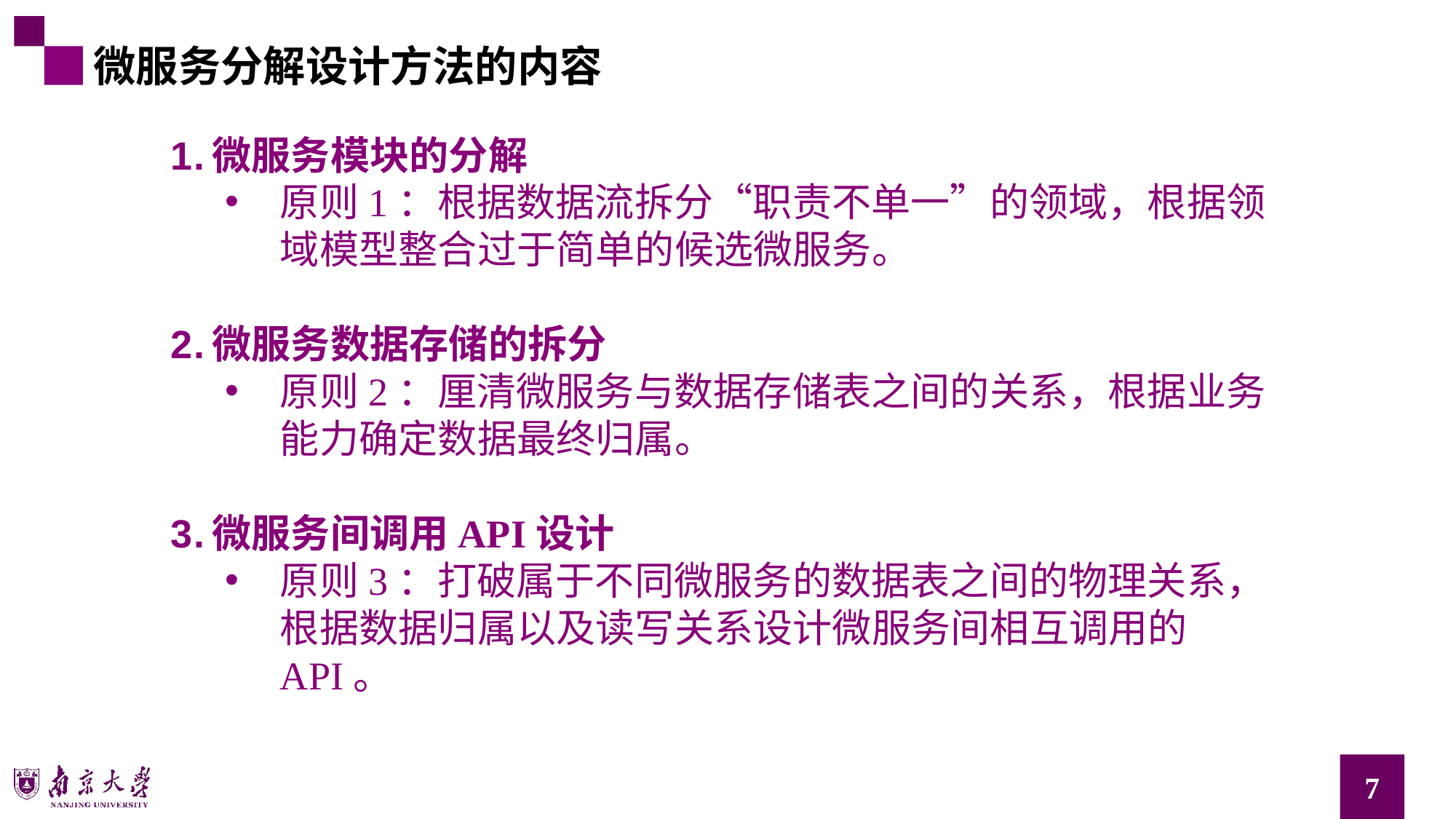

微服务分解设计方法的内容
微服务模块的分解
原则1：根据数据流拆分“职责不单一”的领域，根据领域模型整合过于简单的候选微服务。

微服务数据存储的拆分
原则2：厘清微服务与数据存储表之间的关系，根据业务能力确定数据最终归属。

微服务间调用API设计
原则3：打破属于不同微服务的数据表之间的物理关系，根据数据归属以及读写关系设计微服务间相互调用的API。
7